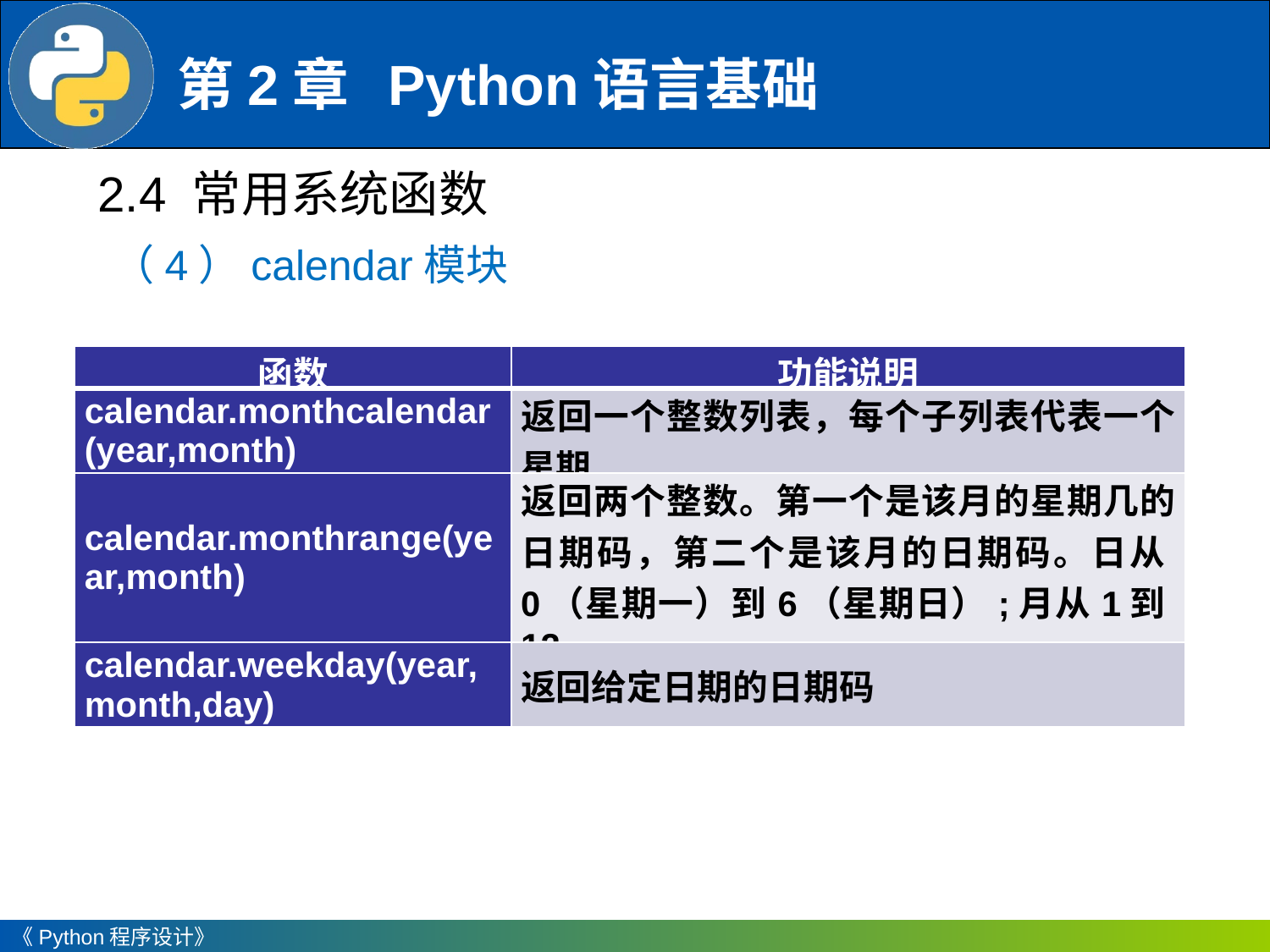

2.4 常用系统函数
（4）calendar模块
| 函数 | 功能说明 |
| --- | --- |
| calendar.monthcalendar(year,month) | 返回一个整数列表，每个子列表代表一个星期 |
| calendar.monthrange(year,month) | 返回两个整数。第一个是该月的星期几的日期码，第二个是该月的日期码。日从0（星期一）到6（星期日）;月从1到12 |
| calendar.weekday(year,month,day) | 返回给定日期的日期码 |